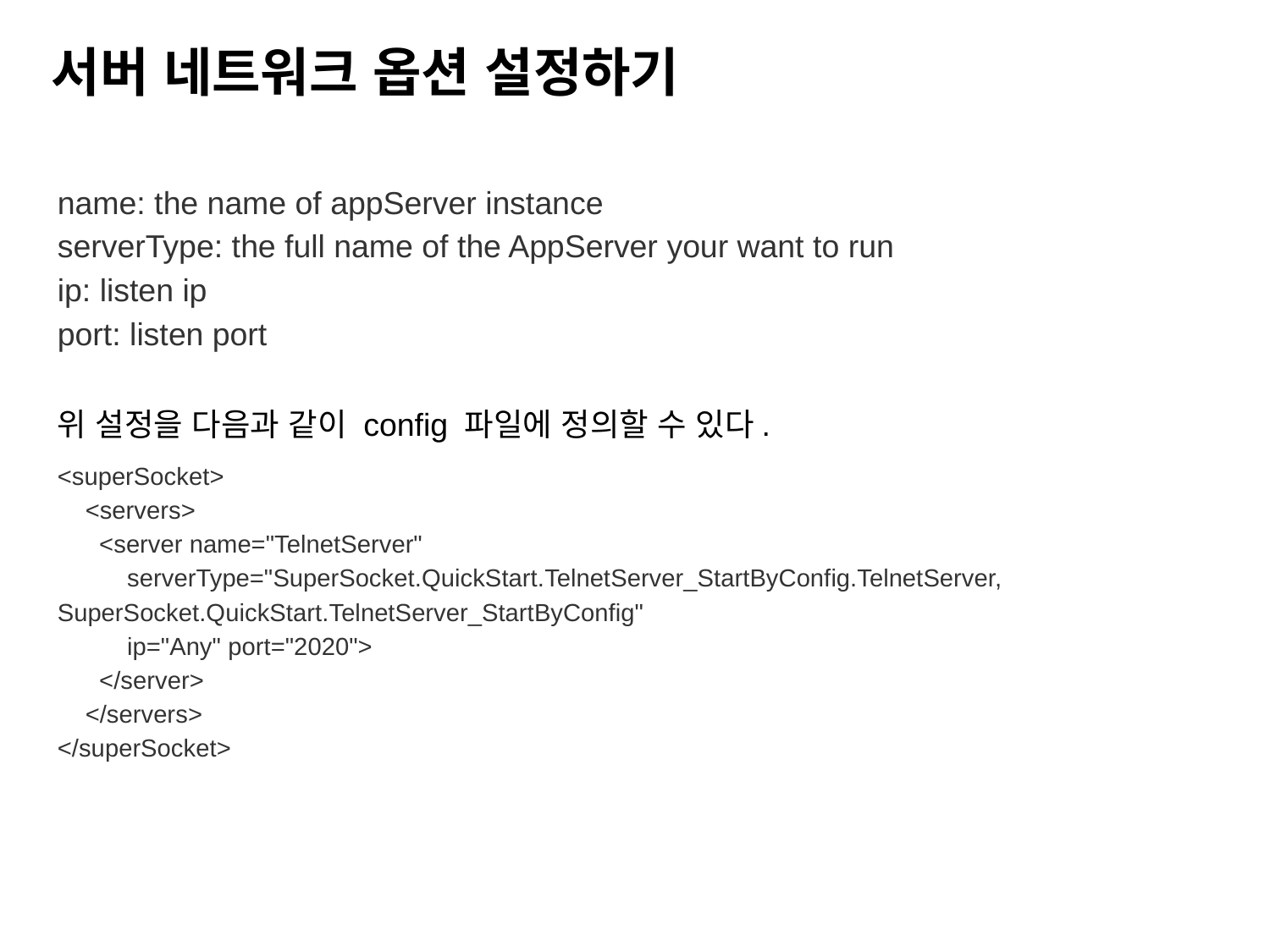

서버 네트워크 옵션 설정하기
name: the name of appServer instance
serverType: the full name of the AppServer your want to run
ip: listen ip
port: listen port

위 설정을 다음과 같이 config 파일에 정의할 수 있다.
<superSocket>
    <servers>
      <server name="TelnetServer"
          serverType="SuperSocket.QuickStart.TelnetServer_StartByConfig.TelnetServer, SuperSocket.QuickStart.TelnetServer_StartByConfig"
          ip="Any" port="2020">
      </server>
    </servers>
</superSocket>